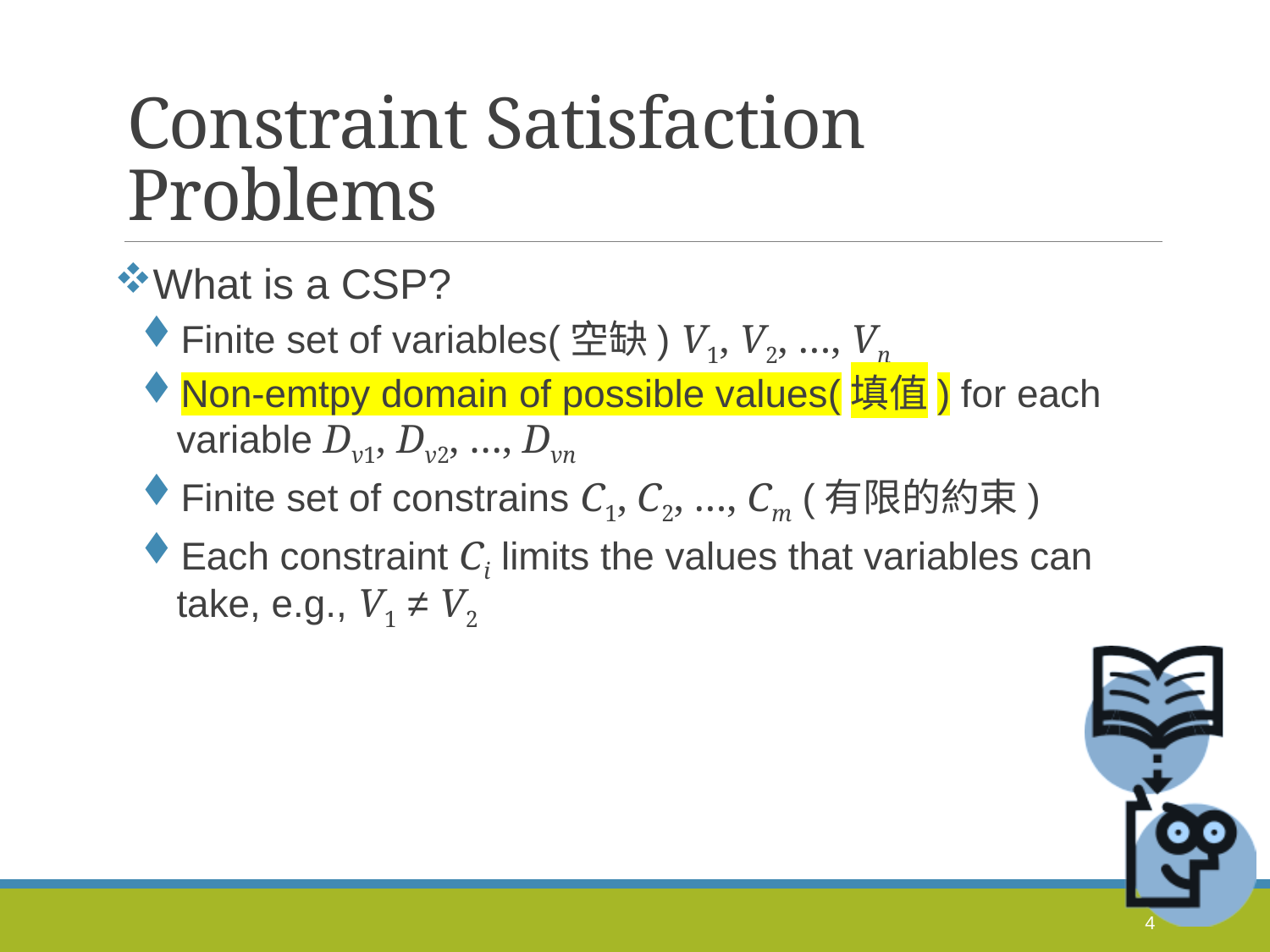

# Constraint Satisfaction Problems
What is a CSP?
Finite set of variables(空缺) V1, V2, …, Vn
Non-emtpy domain of possible values(填值) for each variable Dv1, Dv2, …, Dvn
Finite set of constrains C1, C2, …, Cm (有限的約束)
Each constraint Ci limits the values that variables can take, e.g., V1 ≠ V2

4